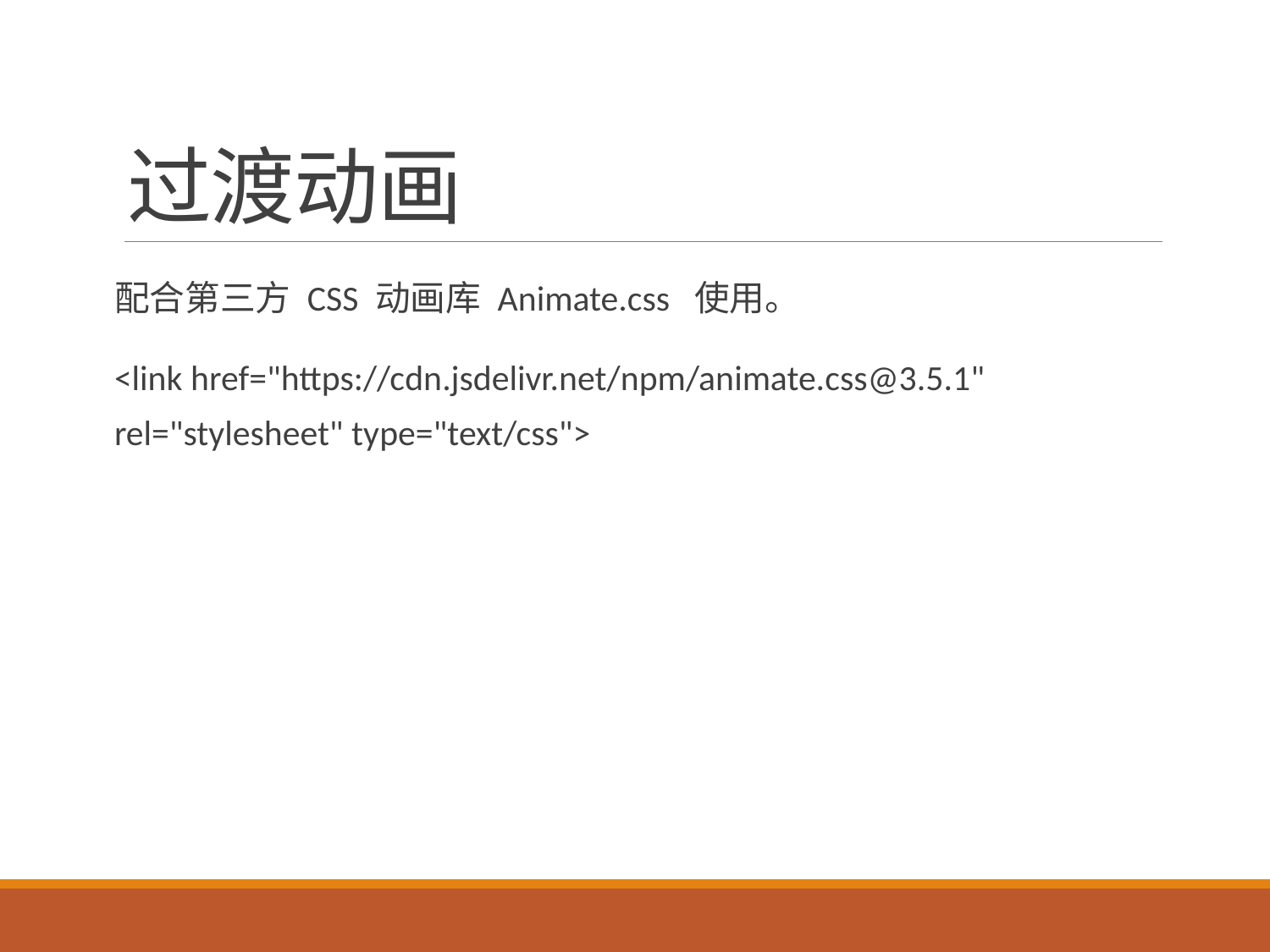

# 过渡动画
配合第三方 CSS 动画库 Animate.css  使用。
<link href="https://cdn.jsdelivr.net/npm/animate.css@3.5.1" rel="stylesheet" type="text/css">